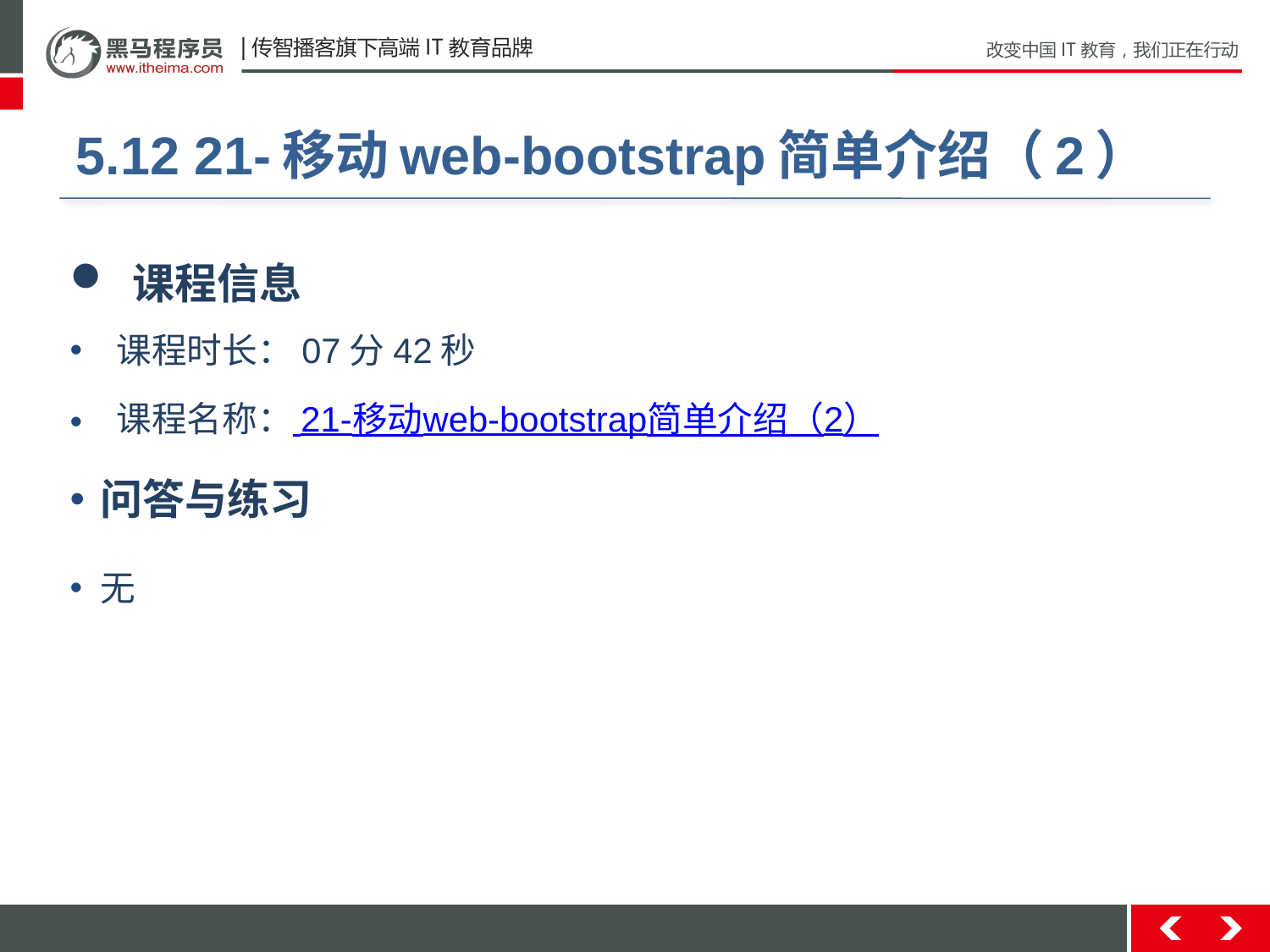

#
5.12 21-移动web-bootstrap简单介绍（2）
 课程信息
 课程时长：07分42秒
 课程名称： 21-移动web-bootstrap简单介绍（2）
问答与练习
无